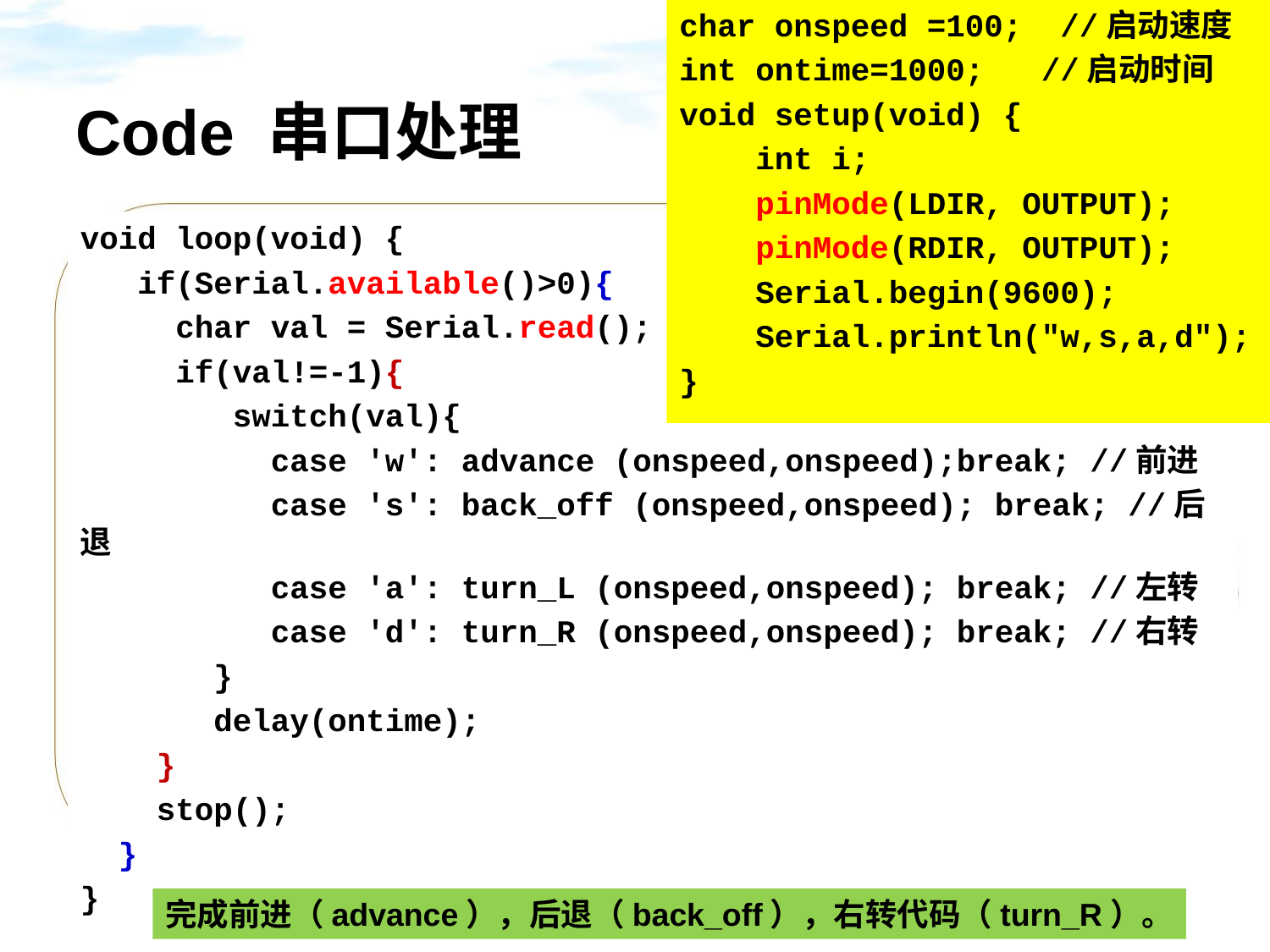

char onspeed =100;  //启动速度
int ontime=1000;   //启动时间
void setup(void) {
    int i;
    pinMode(LDIR, OUTPUT);
    pinMode(RDIR, OUTPUT);
    Serial.begin(9600);
    Serial.println("w,s,a,d");
}
# Code 串口处理
void loop(void) {
   if(Serial.available()>0){
     char val = Serial.read();
     if(val!=-1){
        switch(val){
          case 'w': advance (onspeed,onspeed);break; //前进
          case 's': back_off (onspeed,onspeed); break; //后退
          case 'a': turn_L (onspeed,onspeed); break; //左转
          case 'd': turn_R (onspeed,onspeed); break; //右转
       }
       delay(ontime);
    }
    stop();
  }
}
完成前进（advance），后退（back_off），右转代码（turn_R）。